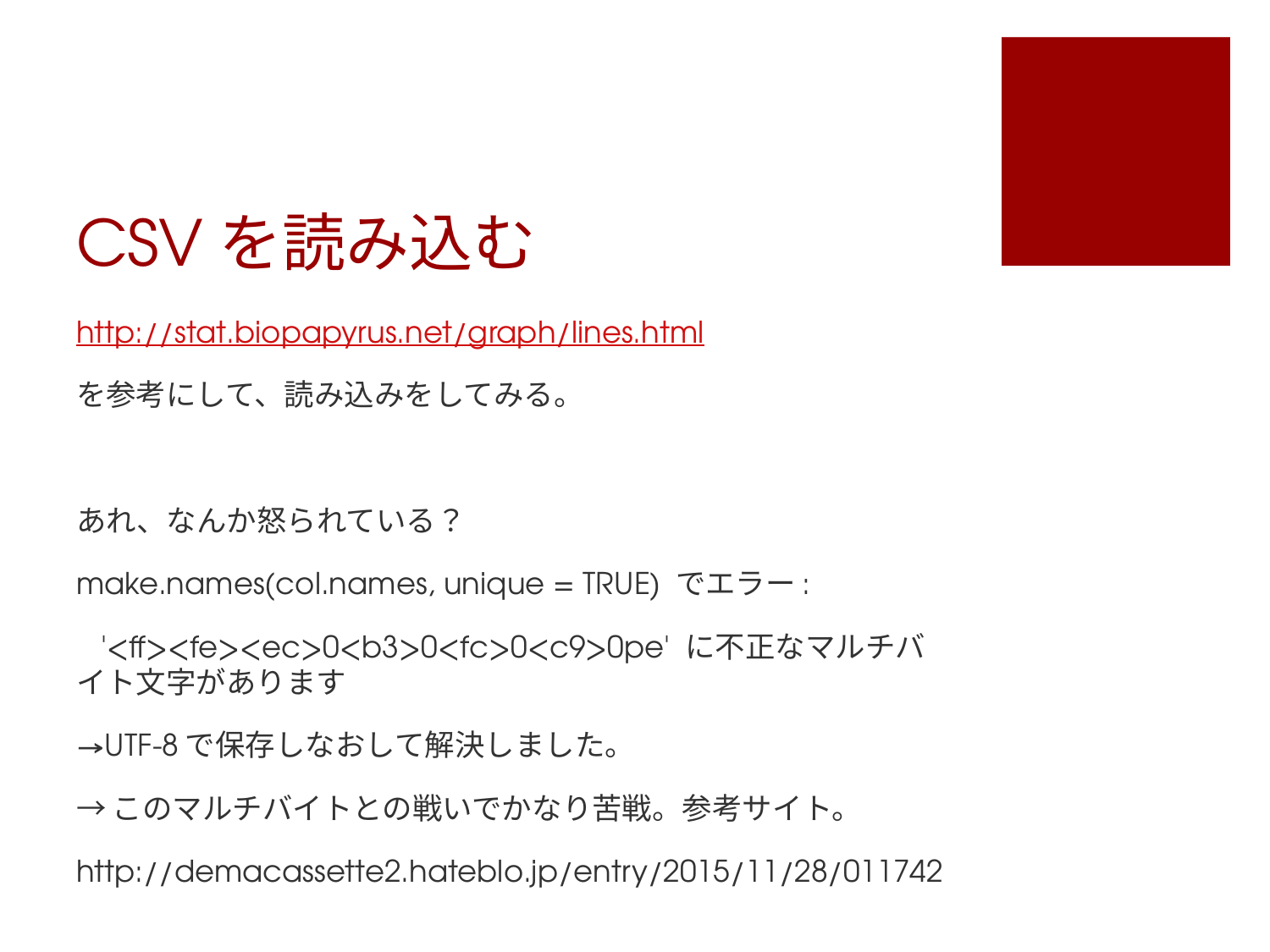

# CSVを読み込む
http://stat.biopapyrus.net/graph/lines.html
を参考にして、読み込みをしてみる。

あれ、なんか怒られている？
make.names(col.names, unique = TRUE) でエラー:
   '<ff><fe><ec>0<b3>0<fc>0<c9>0pe' に不正なマルチバイト文字があります
→UTF-8で保存しなおして解決しました。
→このマルチバイトとの戦いでかなり苦戦。参考サイト。
http://demacassette2.hateblo.jp/entry/2015/11/28/011742